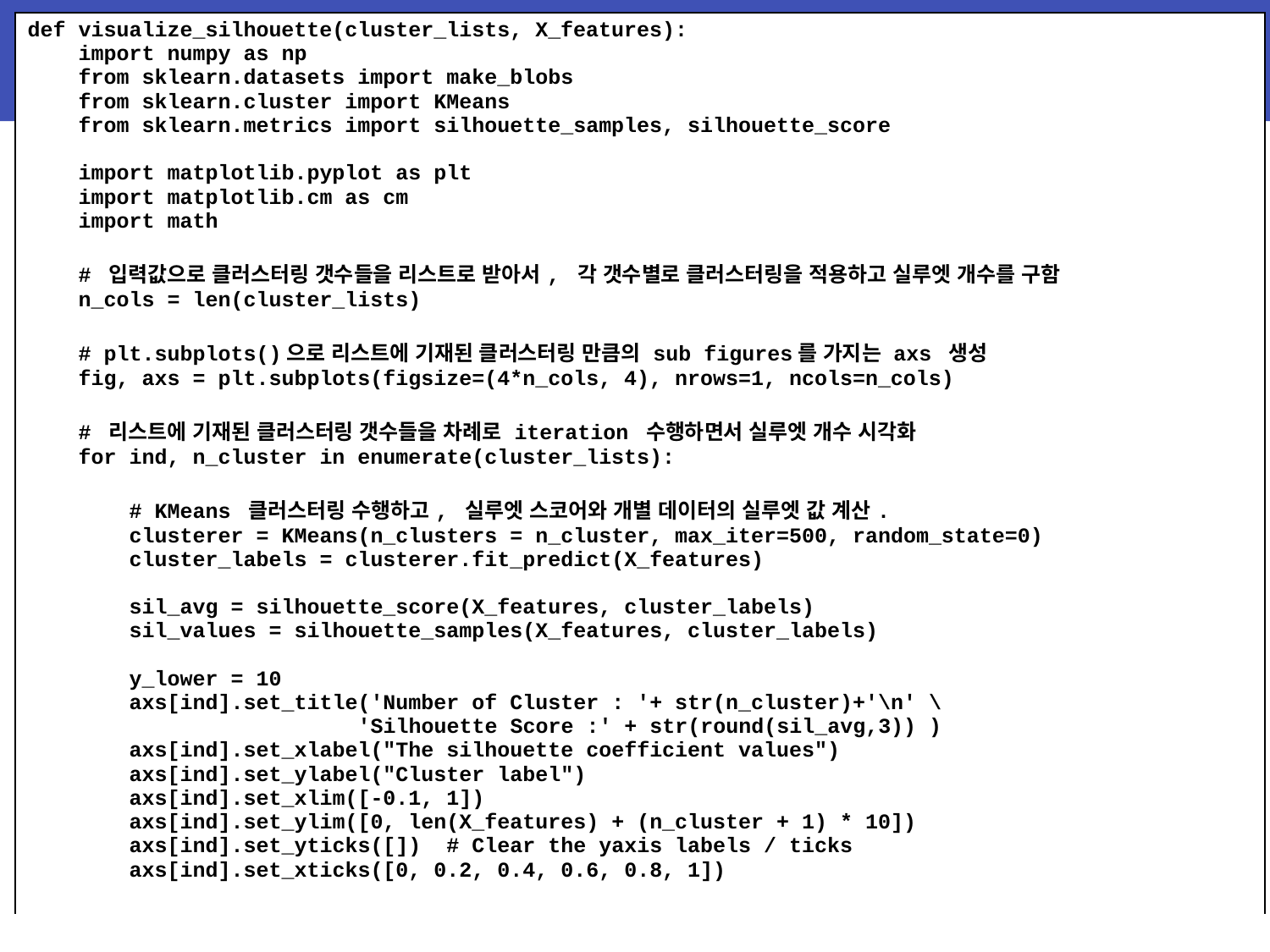

| def visualize\_silhouette(cluster\_lists, X\_features): import numpy as np from sklearn.datasets import make\_blobs from sklearn.cluster import KMeans from sklearn.metrics import silhouette\_samples, silhouette\_score import matplotlib.pyplot as plt import matplotlib.cm as cm import math # 입력값으로 클러스터링 갯수들을 리스트로 받아서, 각 갯수별로 클러스터링을 적용하고 실루엣 개수를 구함 n\_cols = len(cluster\_lists) # plt.subplots()으로 리스트에 기재된 클러스터링 만큼의 sub figures를 가지는 axs 생성 fig, axs = plt.subplots(figsize=(4\*n\_cols, 4), nrows=1, ncols=n\_cols) # 리스트에 기재된 클러스터링 갯수들을 차례로 iteration 수행하면서 실루엣 개수 시각화 for ind, n\_cluster in enumerate(cluster\_lists): # KMeans 클러스터링 수행하고, 실루엣 스코어와 개별 데이터의 실루엣 값 계산. clusterer = KMeans(n\_clusters = n\_cluster, max\_iter=500, random\_state=0) cluster\_labels = clusterer.fit\_predict(X\_features) sil\_avg = silhouette\_score(X\_features, cluster\_labels) sil\_values = silhouette\_samples(X\_features, cluster\_labels) y\_lower = 10 axs[ind].set\_title('Number of Cluster : '+ str(n\_cluster)+'\n' \ 'Silhouette Score :' + str(round(sil\_avg,3)) ) axs[ind].set\_xlabel("The silhouette coefficient values") axs[ind].set\_ylabel("Cluster label") axs[ind].set\_xlim([-0.1, 1]) axs[ind].set\_ylim([0, len(X\_features) + (n\_cluster + 1) \* 10]) axs[ind].set\_yticks([]) # Clear the yaxis labels / ticks axs[ind].set\_xticks([0, 0.2, 0.4, 0.6, 0.8, 1]) |
| --- |
# 데이터 분석
19